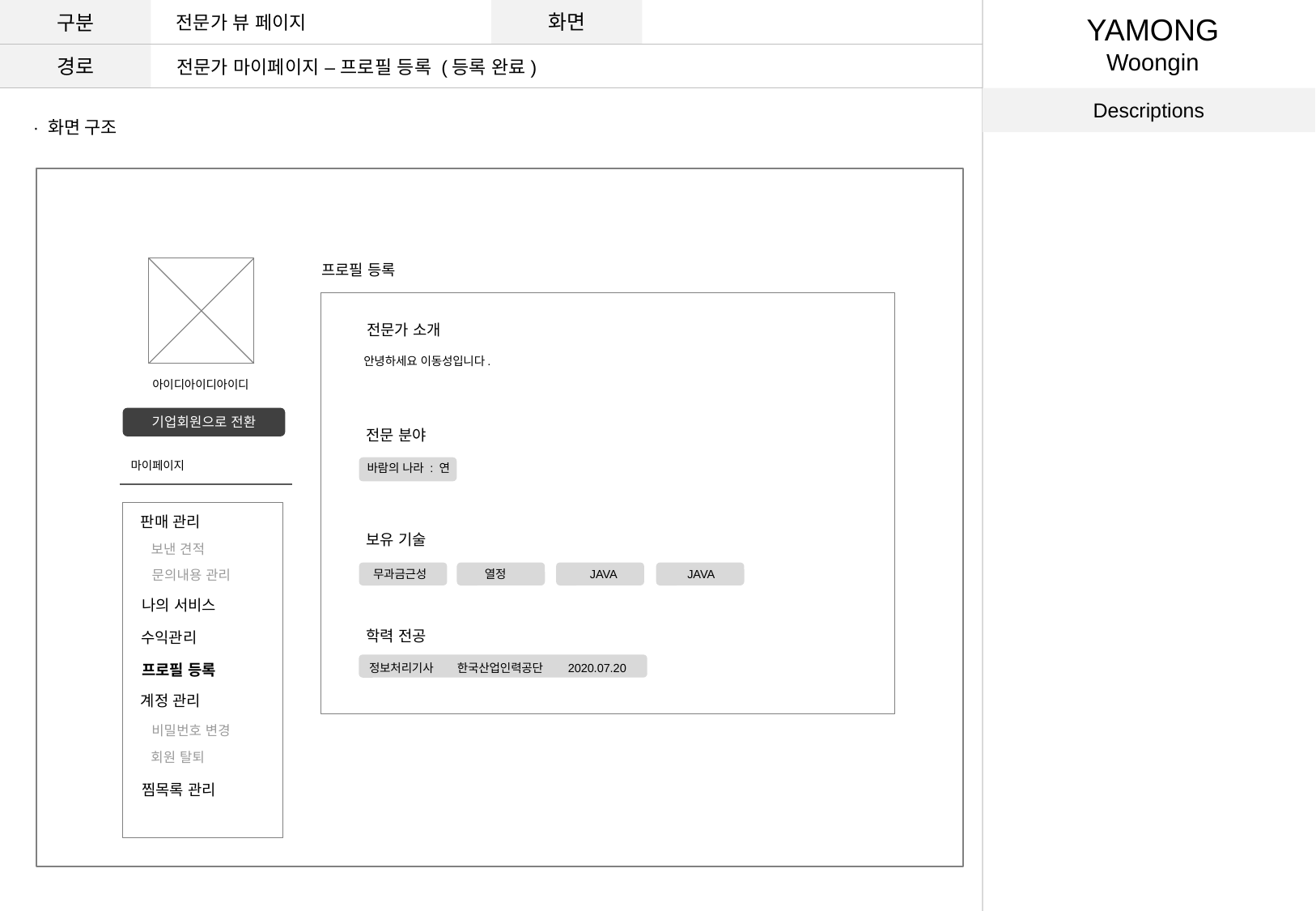

구분
화면
전문가 뷰 페이지
YAMONG
Woongin
경로
전문가 마이페이지 – 프로필 등록 (등록 완료)
Descriptions
· 화면 구조

프로필 등록

전문가 소개
안녕하세요 이동성입니다.
아이디아이디아이디

기업회원으로 전환
전문 분야
마이페이지
바람의 나라 : 연

판매 관리
보유 기술
보낸 견적
무과금근성
열정
JAVA
JAVA
문의내용 관리

나의 서비스
학력 전공
수익관리
정보처리기사

한국산업인력공단
2020.07.20
프로필 등록
계정 관리
비밀번호 변경
회원 탈퇴
찜목록 관리